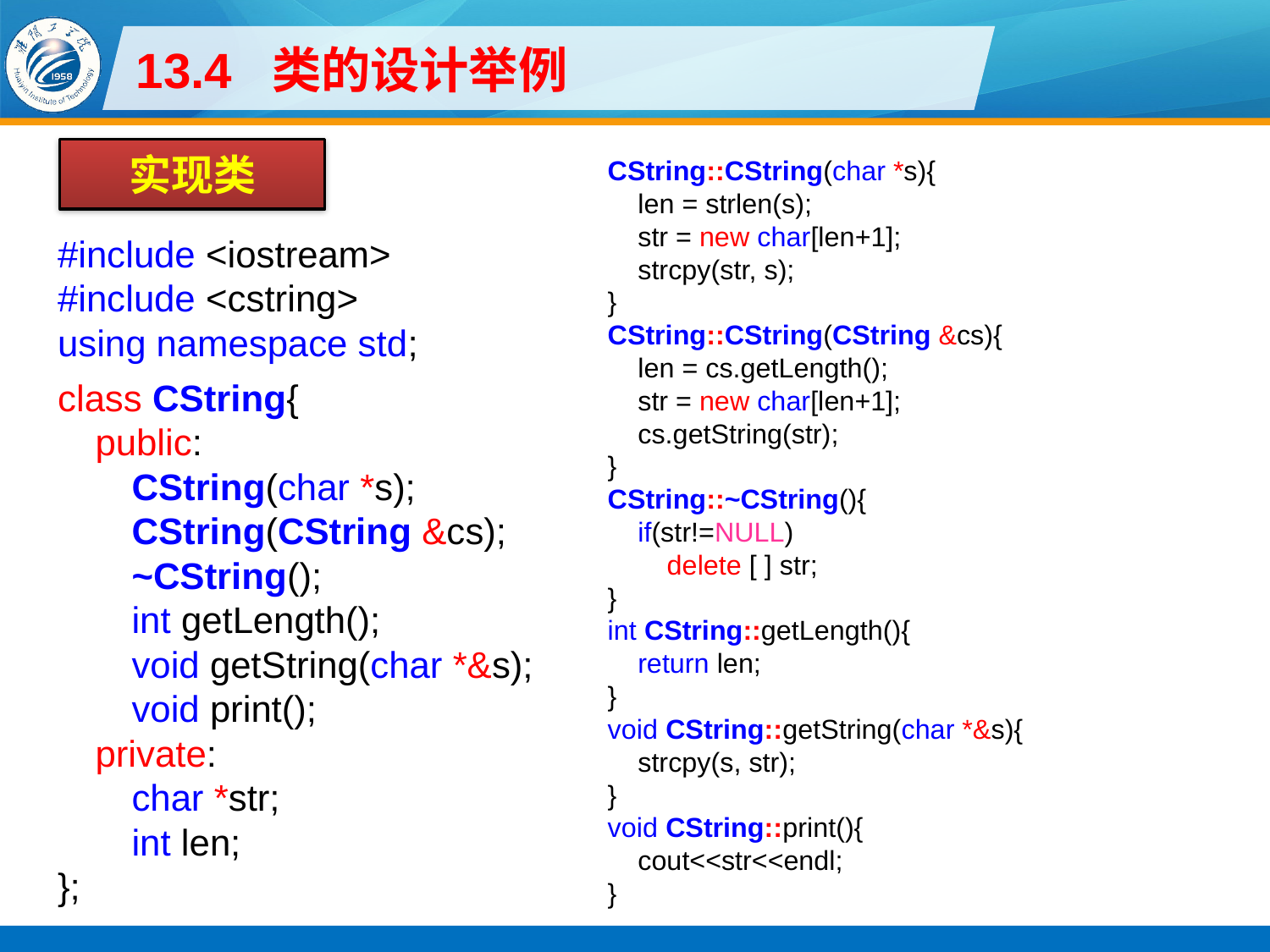

# 13.4  类的设计举例
实现类
CString::CString(char *s){
len = strlen(s);
str = new char[len+1];
strcpy(str, s);
}
CString::CString(CString &cs){
len = cs.getLength();
str = new char[len+1];
cs.getString(str);
}
CString::~CString(){
if(str!=NULL)
delete [ ] str;
}
int CString::getLength(){
return len;
}
void CString::getString(char *&s){
strcpy(s, str);
}
void CString::print(){
cout<<str<<endl;
}
#include <iostream>
#include <cstring>
using namespace std;
class CString{
public:
CString(char *s);
CString(CString &cs);
~CString();
int getLength();
void getString(char *&s);
void print();
private:
char *str;
int len;
};